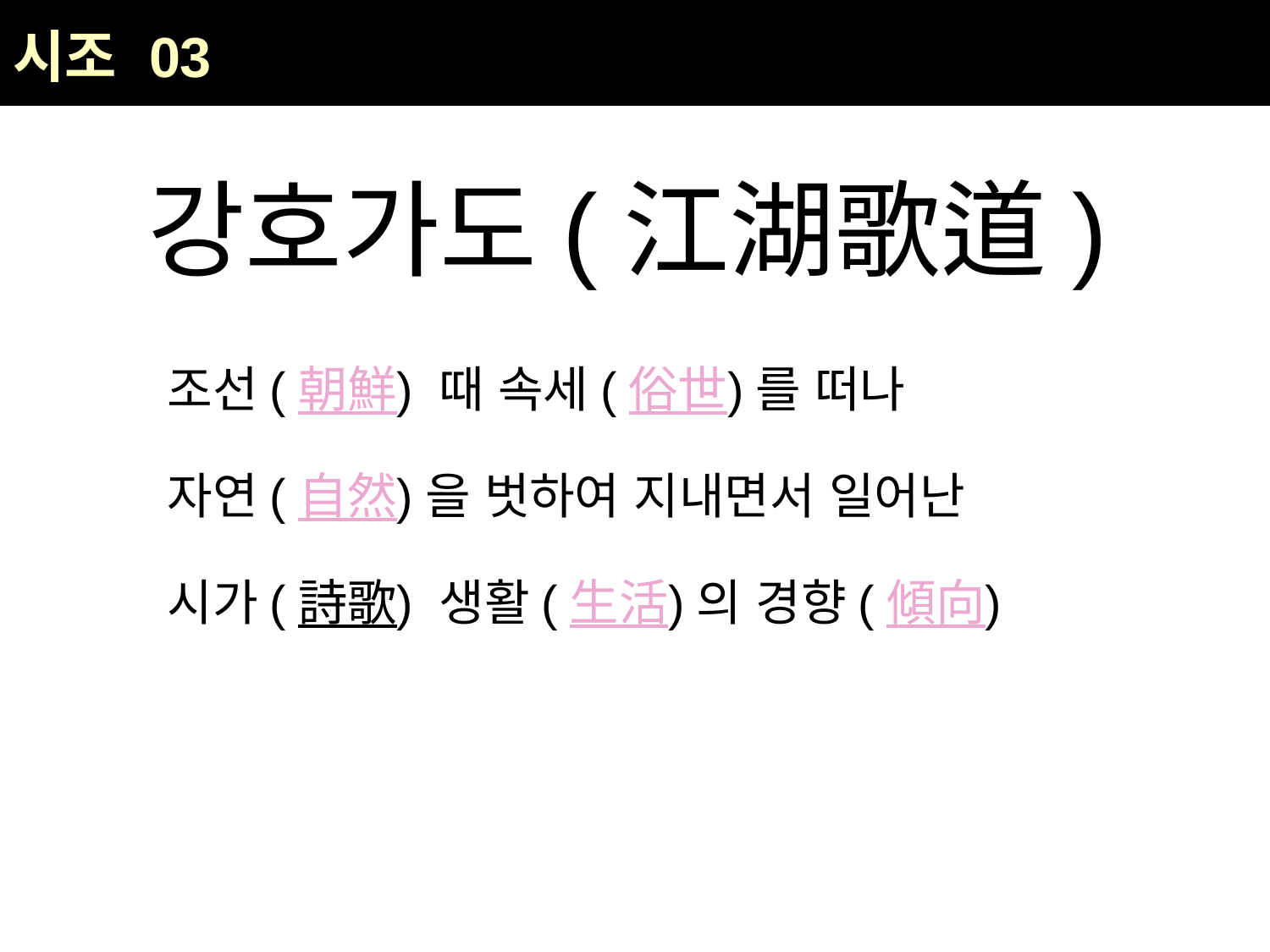

| 시조 03 |
| --- |

강호가도(江湖歌道)
조선(朝鮮) 때 속세(俗世)를 떠나
자연(自然)을 벗하여 지내면서 일어난
시가(詩歌) 생활(生活)의 경향(傾向)